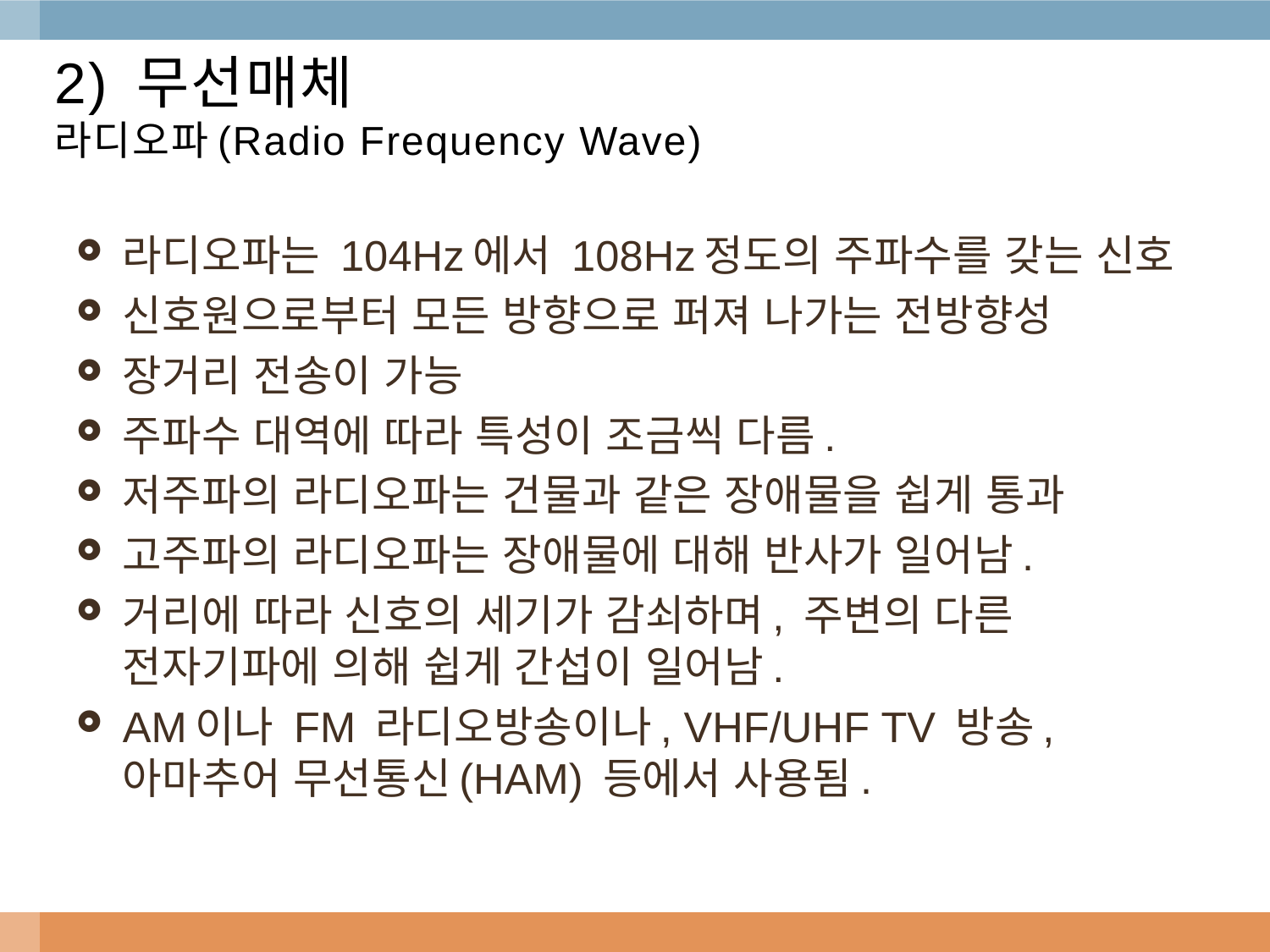

# 2) 무선매체 라디오파(Radio Frequency Wave)
라디오파는 104Hz에서 108Hz정도의 주파수를 갖는 신호
신호원으로부터 모든 방향으로 퍼져 나가는 전방향성
장거리 전송이 가능
주파수 대역에 따라 특성이 조금씩 다름.
저주파의 라디오파는 건물과 같은 장애물을 쉽게 통과
고주파의 라디오파는 장애물에 대해 반사가 일어남.
거리에 따라 신호의 세기가 감쇠하며, 주변의 다른 전자기파에 의해 쉽게 간섭이 일어남.
AM이나 FM 라디오방송이나, VHF/UHF TV 방송, 아마추어 무선통신(HAM) 등에서 사용됨.